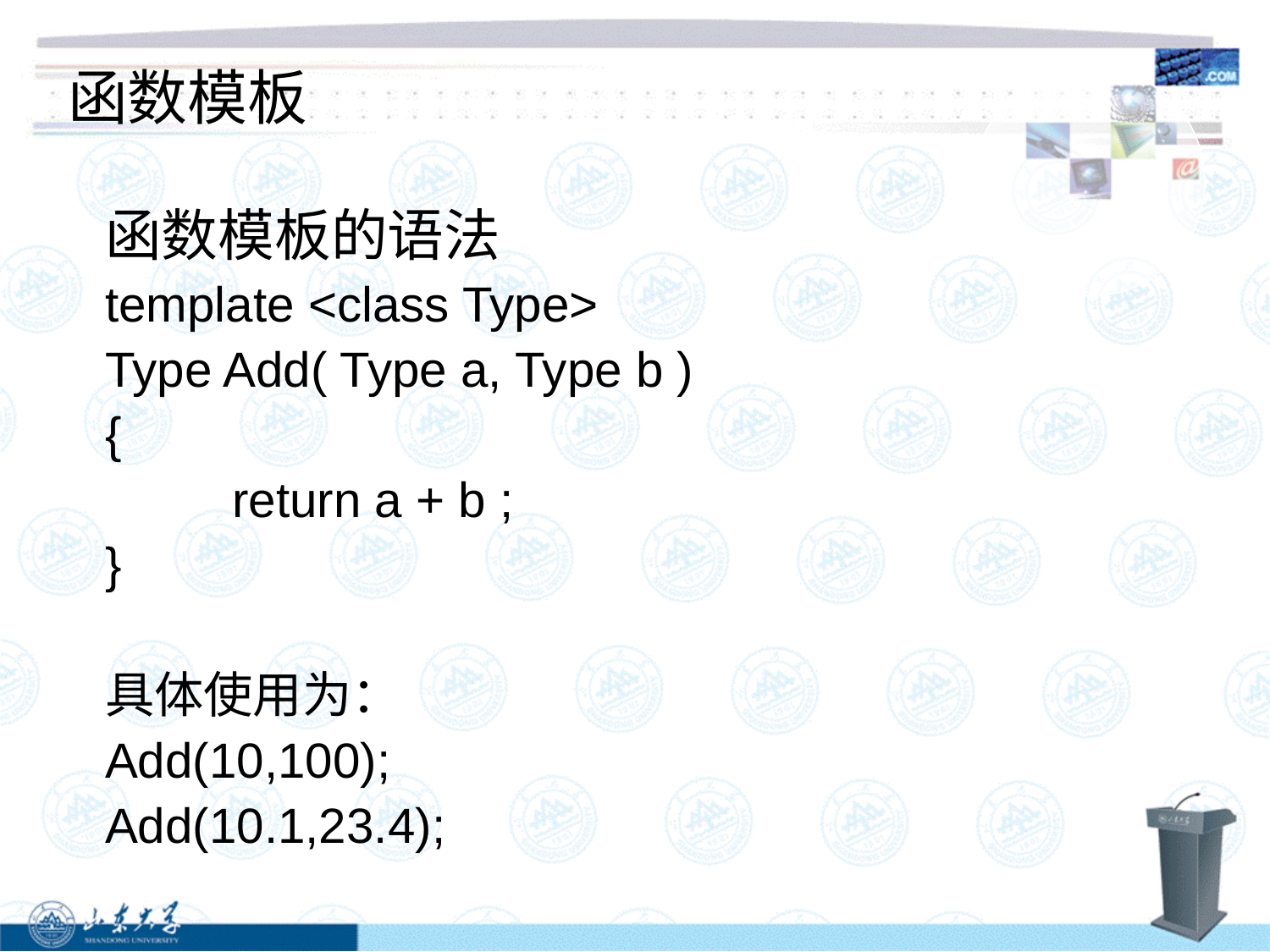

函数模板
函数模板的语法
template <class Type>
Type Add( Type a, Type b )
{
	return a + b ;
}

具体使用为：
Add(10,100);
Add(10.1,23.4);